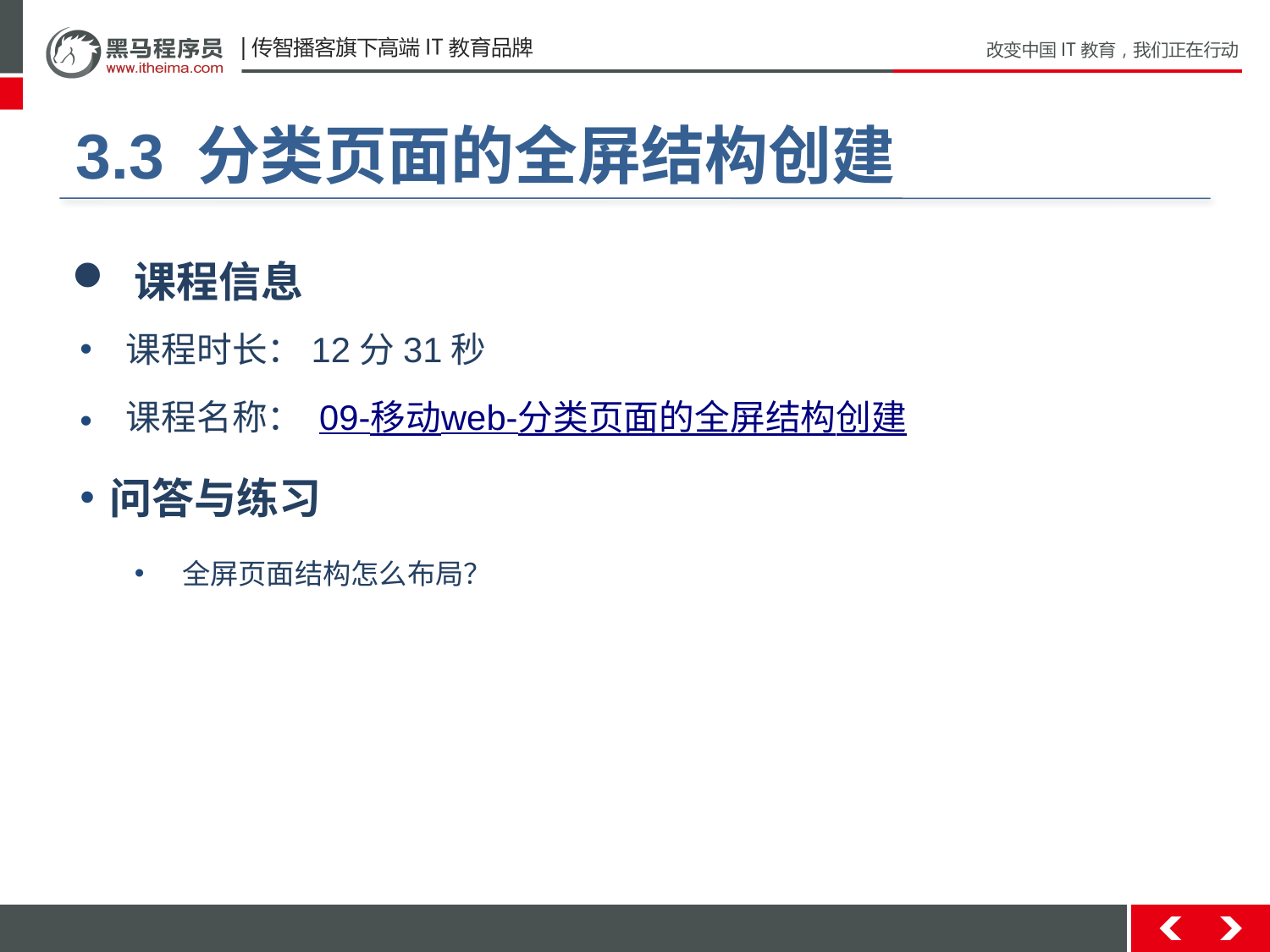

#
3.3 分类页面的全屏结构创建
 课程信息
 课程时长：12分31秒
 课程名称： 09-移动web-分类页面的全屏结构创建
问答与练习
全屏页面结构怎么布局？